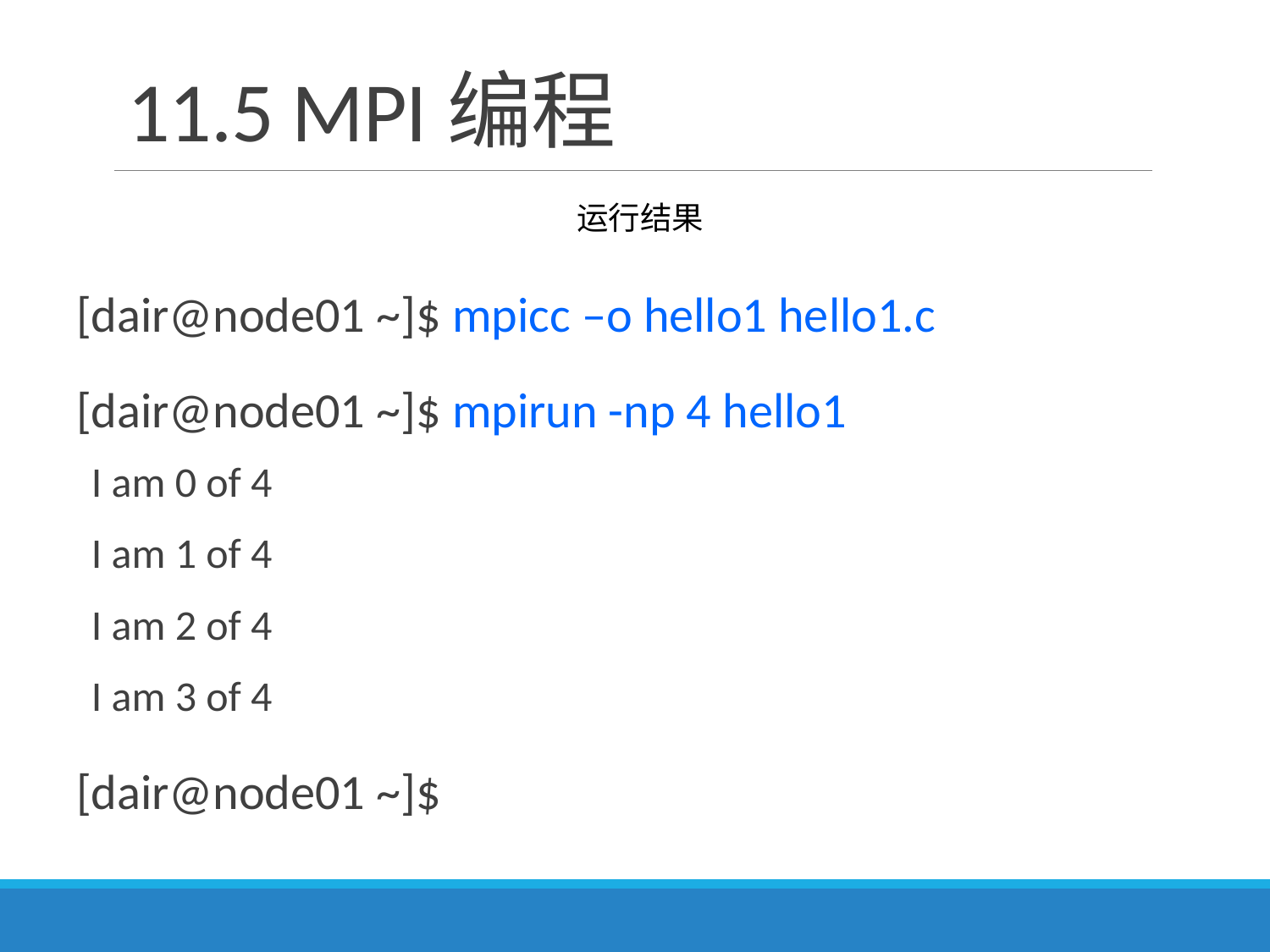

# 11.5 MPI编程
运行结果
[dair@node01 ~]$ mpicc –o hello1 hello1.c
[dair@node01 ~]$ mpirun -np 4 hello1
I am 0 of 4
I am 1 of 4
I am 2 of 4
I am 3 of 4
[dair@node01 ~]$
82